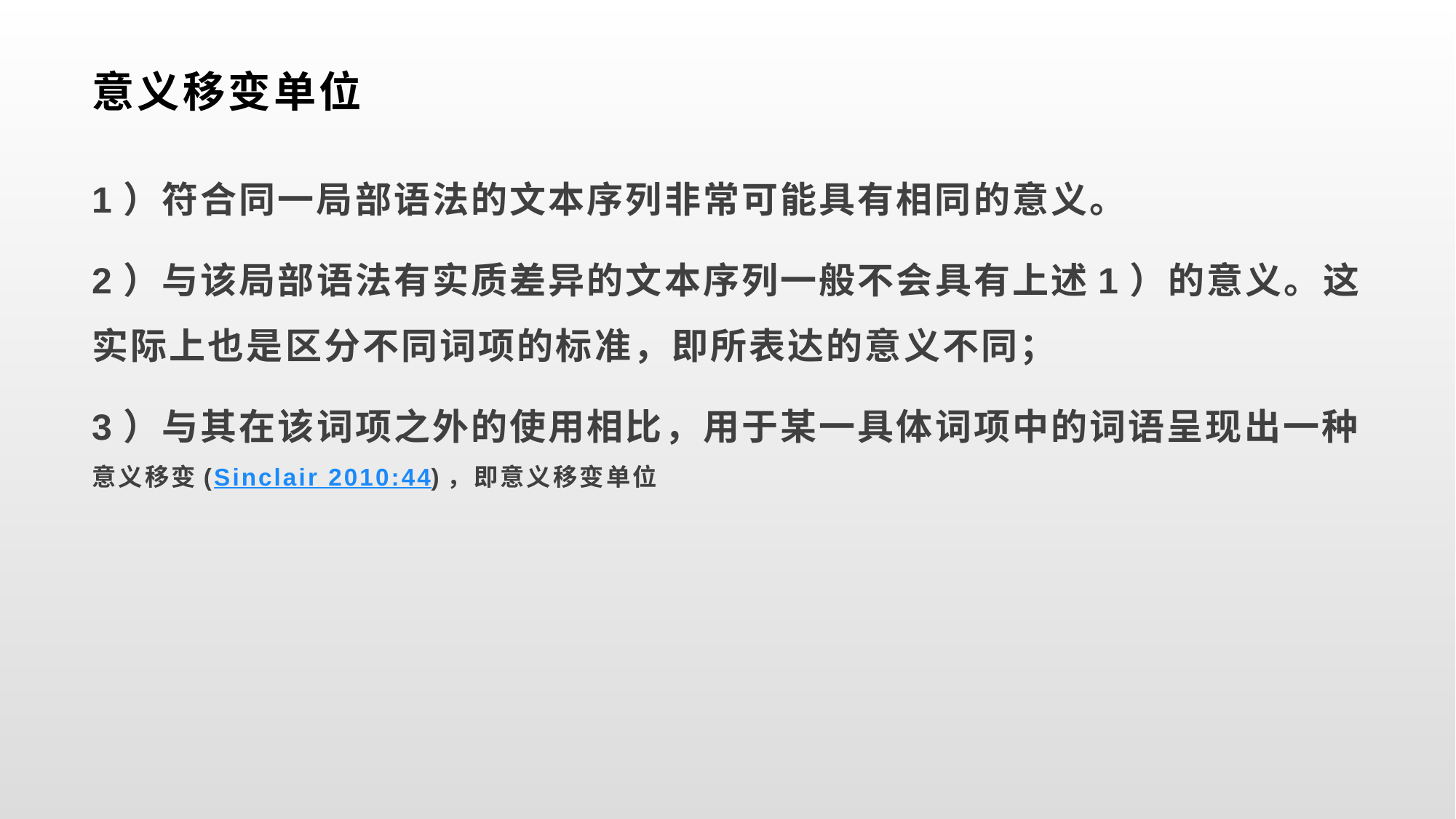

# 意义移变单位
1）符合同一局部语法的文本序列非常可能具有相同的意义。
2）与该局部语法有实质差异的文本序列一般不会具有上述1）的意义。这实际上也是区分不同词项的标准，即所表达的意义不同；
3）与其在该词项之外的使用相比，用于某一具体词项中的词语呈现出一种意义移变(Sinclair 2010:44)，即意义移变单位